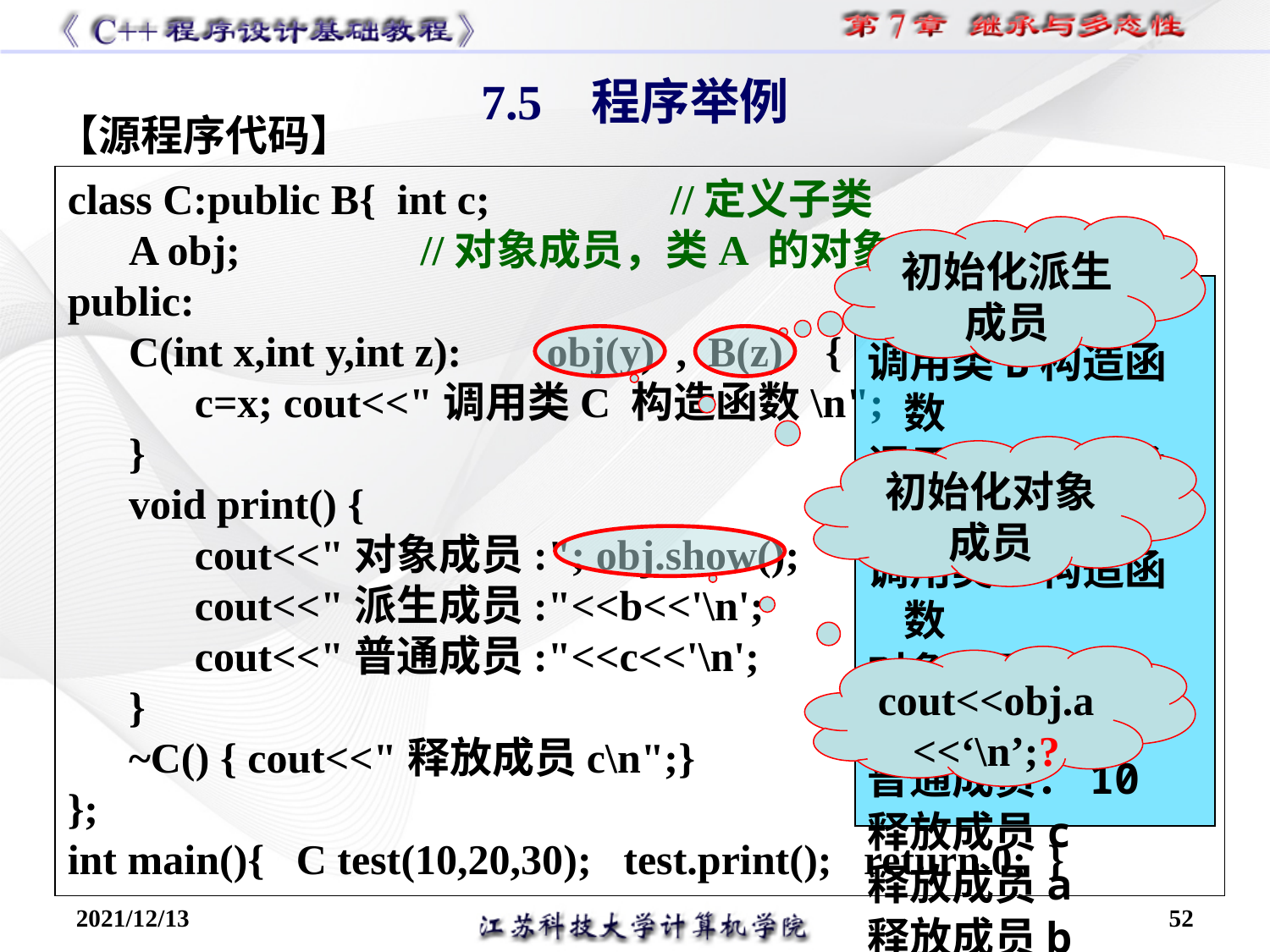

7.5   程序举例
【源程序代码】
class C:public B{  int c;                 //定义子类
A obj;                 //对象成员，类A 的对象
public:
C(int x,int y,int z):        obj(y)  ,  B(z)    {
c=x; cout<<"调用类C 构造函数\n";
}
void print() {
cout<<"对象成员:"; obj.show();
cout<<"派生成员:"<<b<<'\n';
cout<<"普通成员:"<<c<<'\n';
}
~C() { cout<<"释放成员c\n";}
};
int main(){   C test(10,20,30);   test.print();   return 0;  }
初始化派生成员

程序运行结果
调用类B构造函数
调用类A构造函数
调用类C构造函数
对象成员：20
派生成员：30
普通成员：10
释放成员c
释放成员a
释放成员b

初始化对象成员

cout<<obj.a<<‘\n’;?